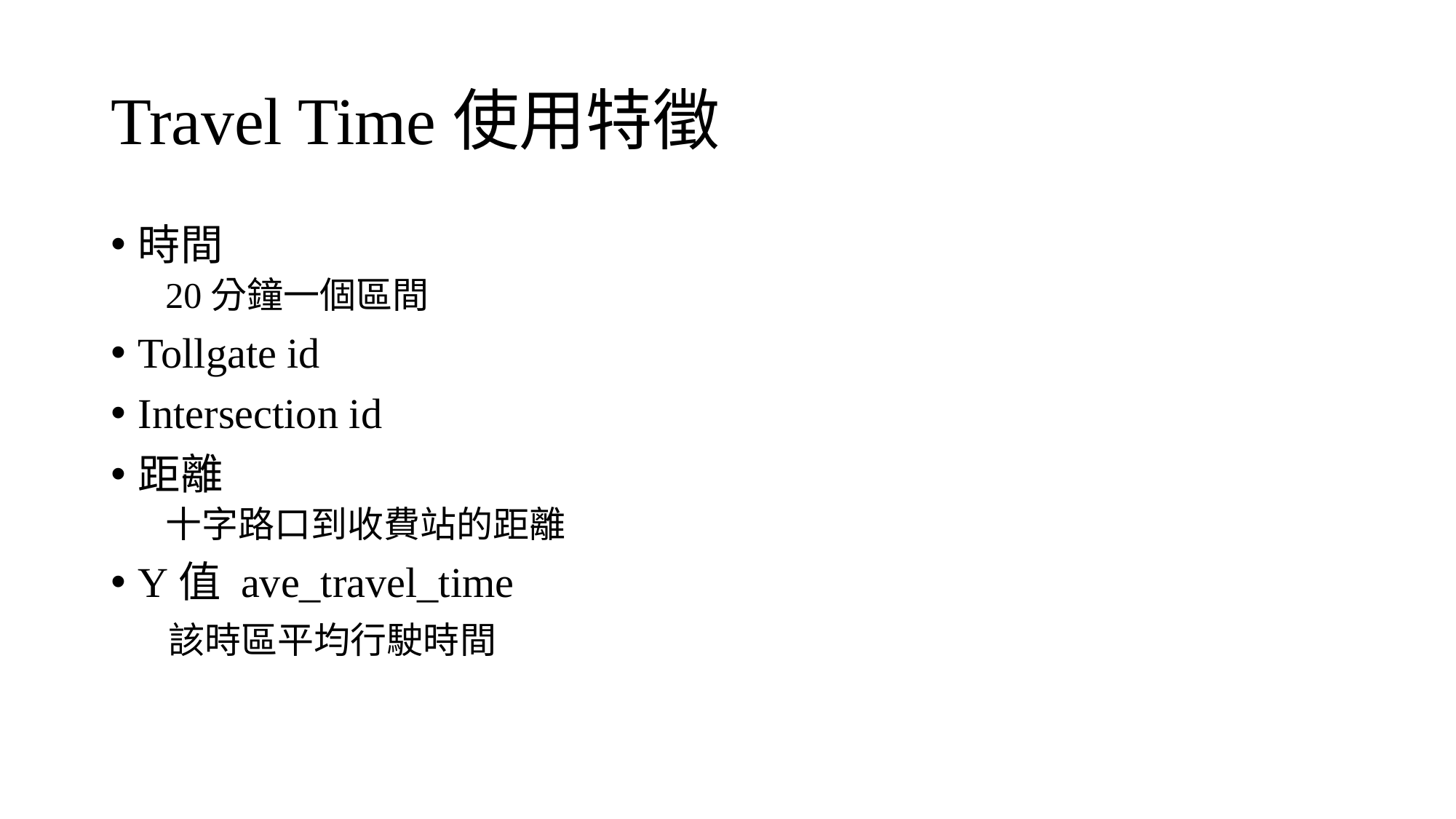

# Travel Time使用特徵
時間
20分鐘一個區間
Tollgate id
Intersection id
距離
十字路口到收費站的距離
Y值 ave_travel_time
      該時區平均行駛時間